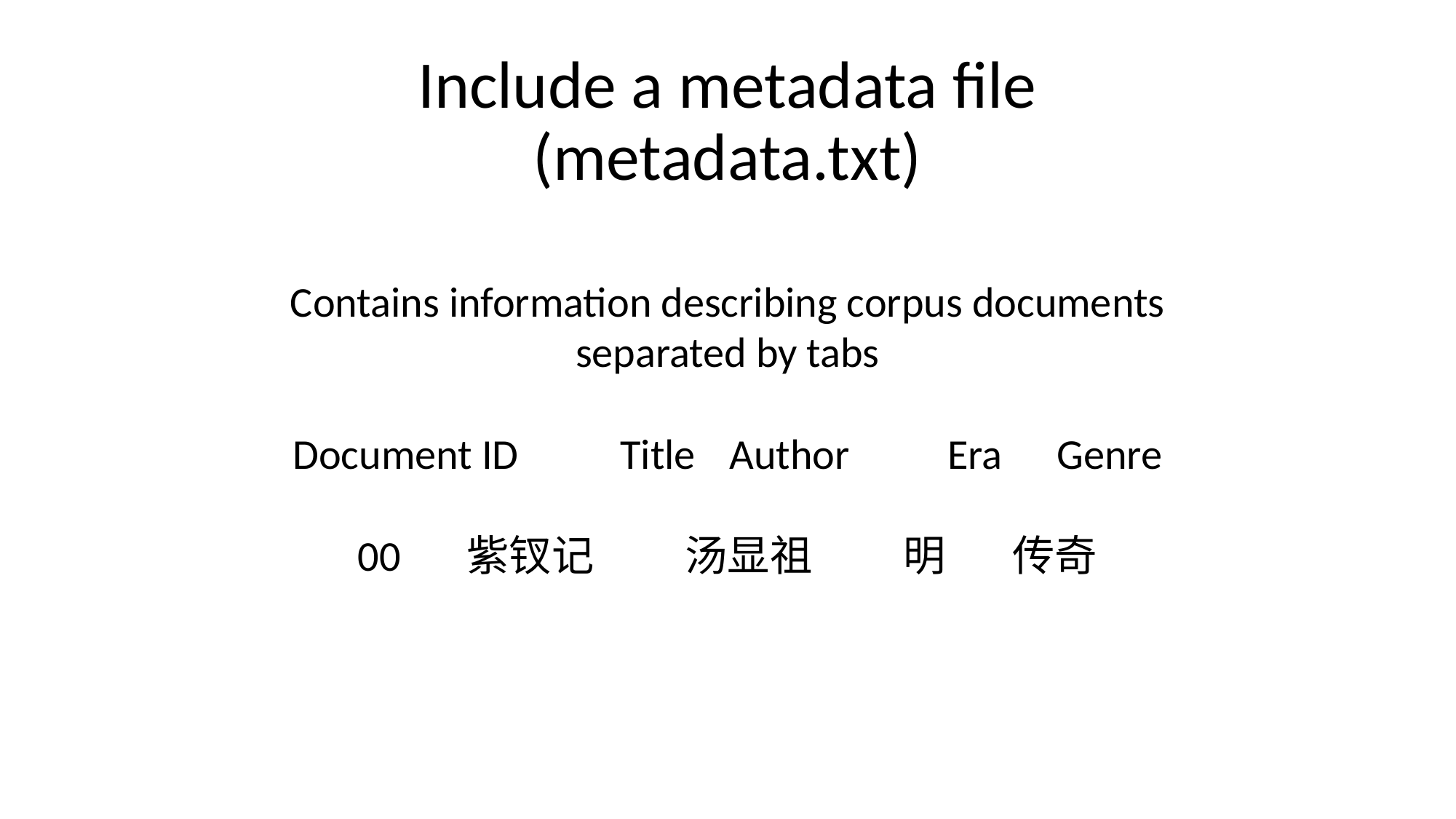

# Include a metadata file (metadata.txt)

Contains information describing corpus documents
separated by tabs

Document ID	Title	Author	Era	Genre

00	紫钗记	汤显祖	明	传奇